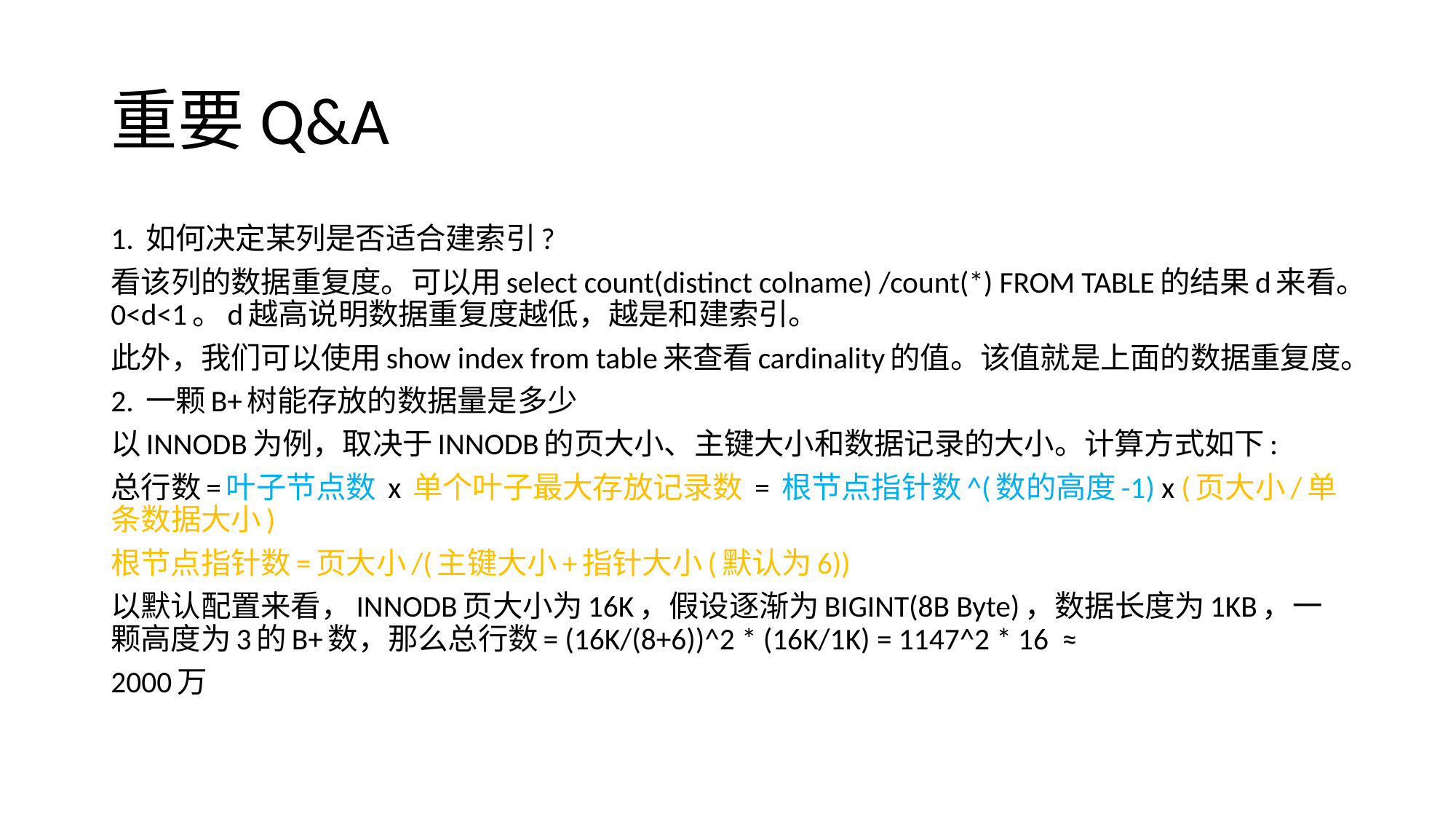

# 重要Q&A
1. 如何决定某列是否适合建索引?
看该列的数据重复度。可以用select count(distinct colname) /count(*) FROM TABLE的结果d来看。0<d<1。d越高说明数据重复度越低，越是和建索引。
此外，我们可以使用show index from table来查看cardinality的值。该值就是上面的数据重复度。
2. 一颗B+树能存放的数据量是多少
以INNODB为例，取决于INNODB的页大小、主键大小和数据记录的大小。计算方式如下:
总行数=叶子节点数 x 单个叶子最大存放记录数 = 根节点指针数^(数的高度-1) x (页大小/单条数据大小)
根节点指针数=页大小/(主键大小+指针大小(默认为6))
以默认配置来看，INNODB页大小为16K，假设逐渐为BIGINT(8B Byte)，数据长度为1KB，一颗高度为3的B+数，那么总行数= (16K/(8+6))^2 * (16K/1K) = 1147^2 * 16  ≈
2000万